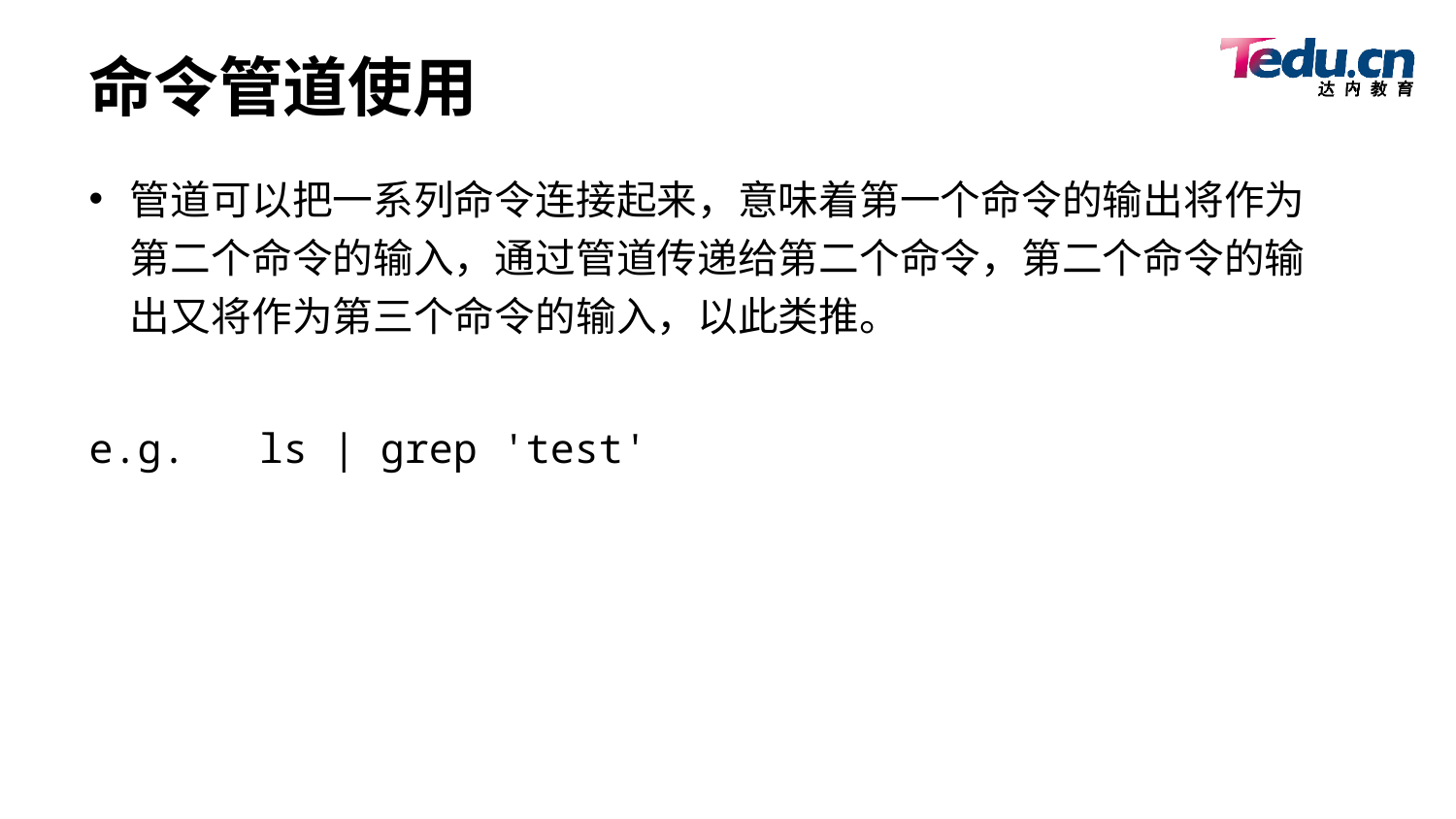

# 命令管道使用
管道可以把一系列命令连接起来，意味着第一个命令的输出将作为第二个命令的输入，通过管道传递给第二个命令，第二个命令的输出又将作为第三个命令的输入，以此类推。

e.g.   ls | grep 'test'